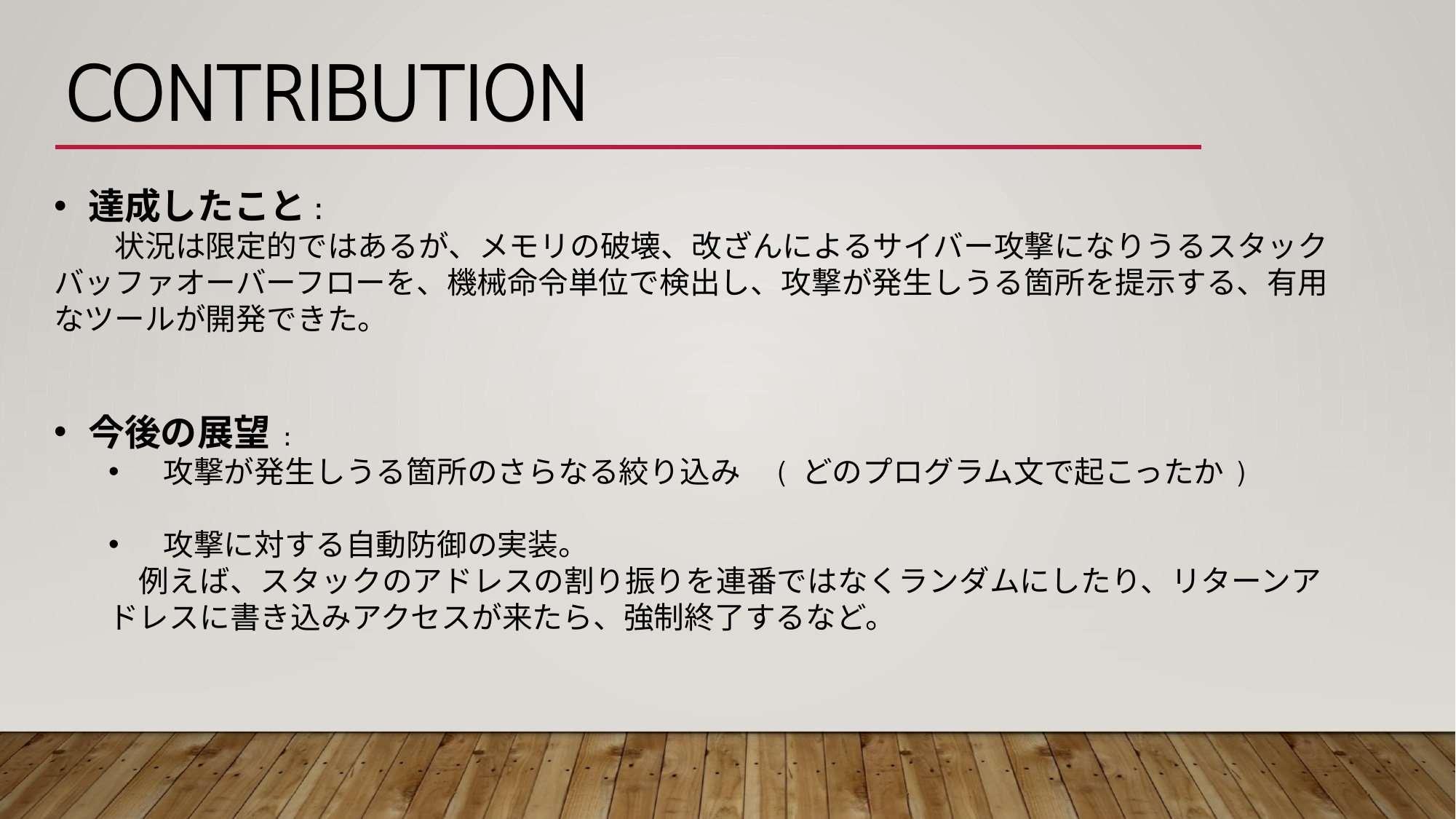

# Contribution
達成したこと:
　　状況は限定的ではあるが、メモリの破壊、改ざんによるサイバー攻撃になりうるスタックバッファオーバーフローを、機械命令単位で検出し、攻撃が発生しうる箇所を提示する、有用なツールが開発できた。

今後の展望 :
 攻撃が発生しうる箇所のさらなる絞り込み　( どのプログラム文で起こったか )

 攻撃に対する自動防御の実装。
　例えば、スタックのアドレスの割り振りを連番ではなくランダムにしたり、リターンアドレスに書き込みアクセスが来たら、強制終了するなど。